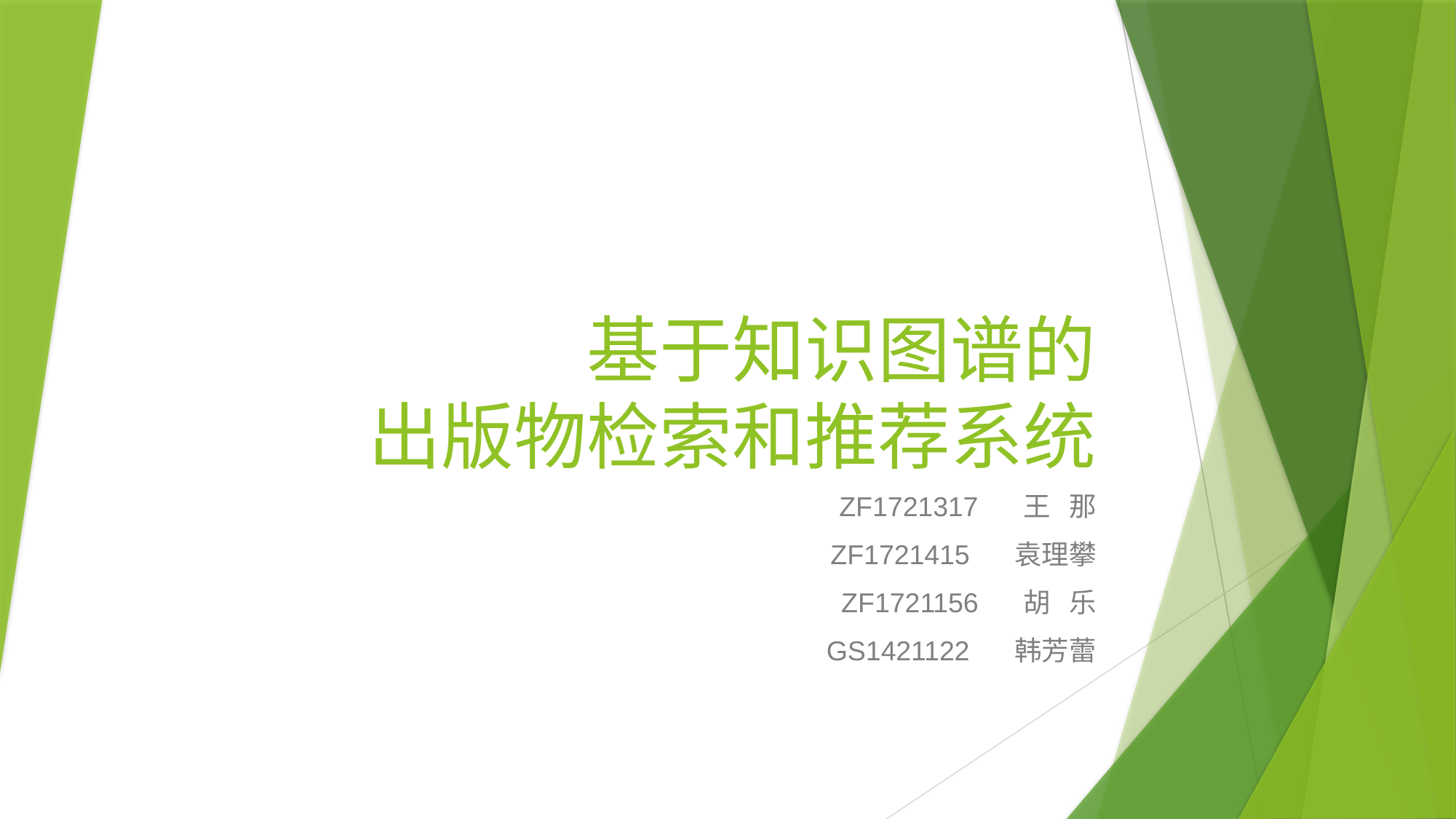

# 基于知识图谱的 出版物检索和推荐系统
ZF1721317     王   那
ZF1721415     袁理攀
ZF1721156     胡   乐
GS1421122     韩芳蕾